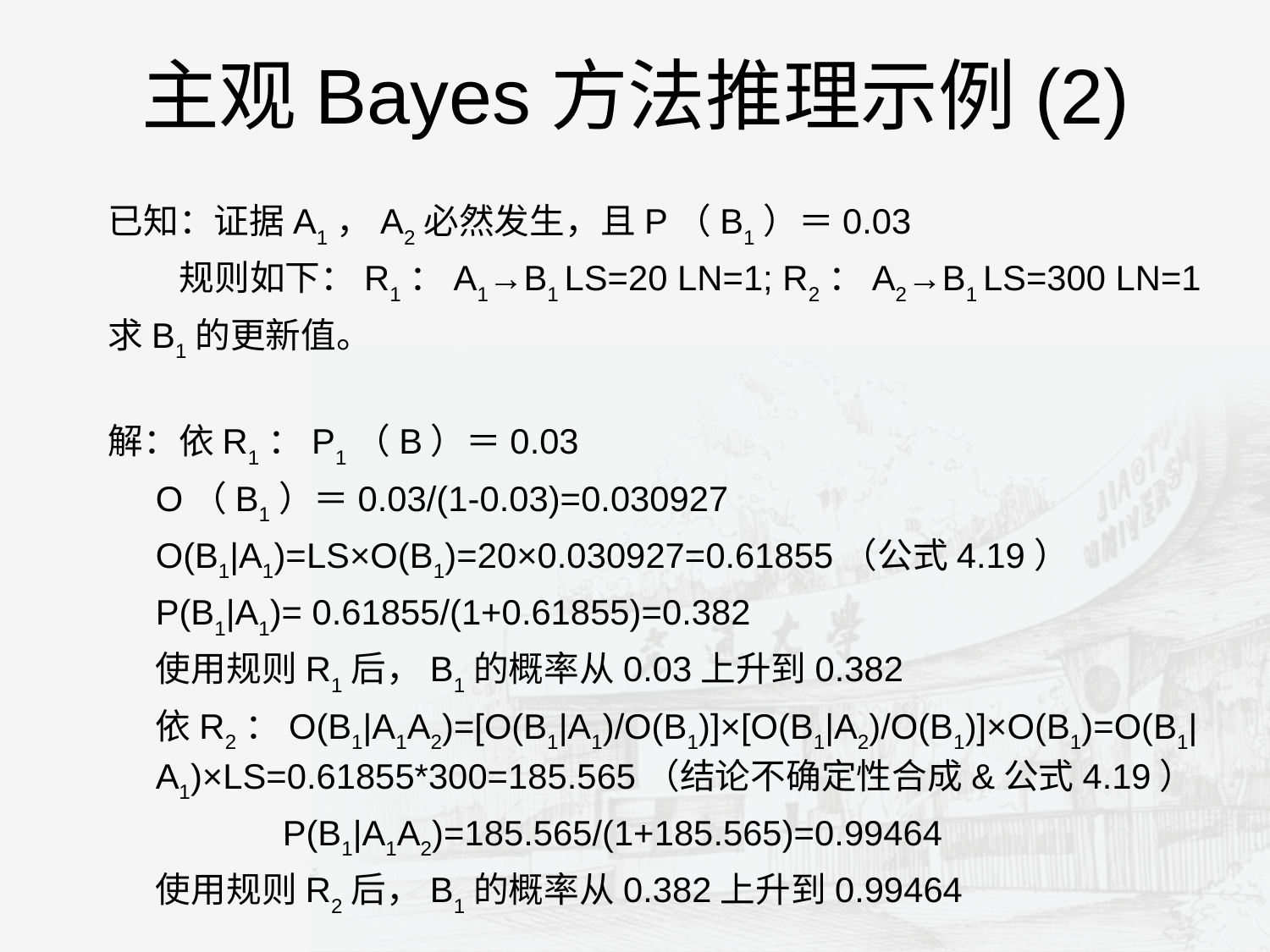

主观Bayes方法推理示例(2)
已知：证据A1，A2必然发生，且P（B1）＝0.03
        规则如下：R1：A1→B1 LS=20 LN=1; R2：A2→B1 LS=300 LN=1
求B1的更新值。

解：依R1：P1（B）＝0.03
	O（B1）＝0.03/(1-0.03)=0.030927
	O(B1|A1)=LS×O(B1)=20×0.030927=0.61855（公式4.19）
	P(B1|A1)= 0.61855/(1+0.61855)=0.382
	使用规则R1后，B1的概率从0.03上升到0.382
	依R2：O(B1|A1A2)=[O(B1|A1)/O(B1)]×[O(B1|A2)/O(B1)]×O(B1)=O(B1|A1)×LS=0.61855*300=185.565（结论不确定性合成&公式4.19）
		P(B1|A1A2)=185.565/(1+185.565)=0.99464
	使用规则R2后，B1的概率从0.382上升到0.99464
62